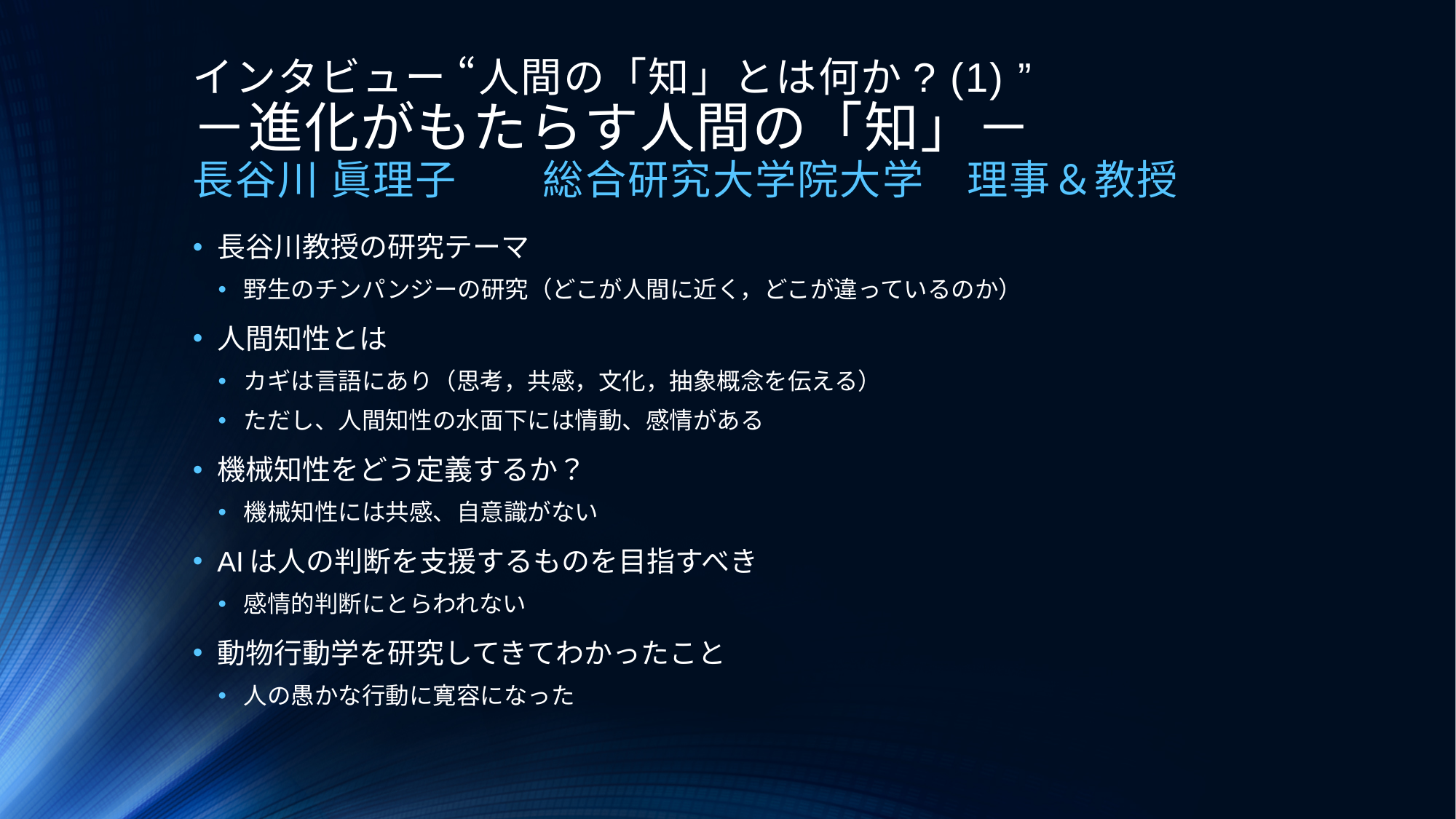

# インタビュー “人間の「知」とは何か? (1) ” －進化がもたらす人間の「知」－ 長谷川 眞理子　　総合研究大学院大学　理事＆教授
長谷川教授の研究テーマ
野生のチンパンジーの研究（どこが人間に近く，どこが違っているのか）
人間知性とは
カギは言語にあり（思考，共感，文化，抽象概念を伝える）
ただし、人間知性の水面下には情動、感情がある
機械知性をどう定義するか？
機械知性には共感、自意識がない
AIは人の判断を支援するものを目指すべき
感情的判断にとらわれない
動物行動学を研究してきてわかったこと
人の愚かな行動に寛容になった